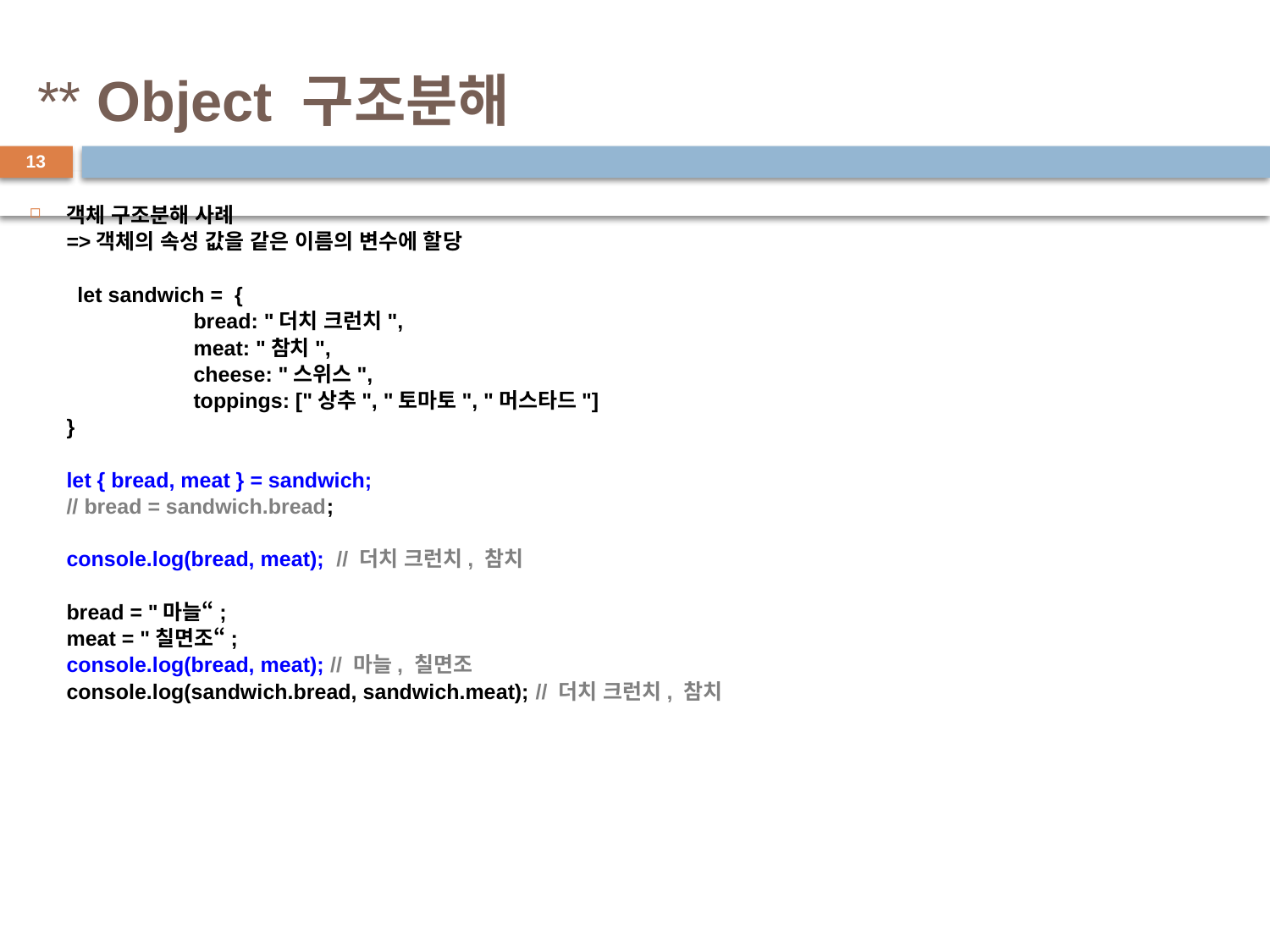

# ** Object 구조분해
13
객체 구조분해 사례
=>객체의 속성 값을 같은 이름의 변수에 할당
 let sandwich =  {
	bread: "더치 크런치",
	meat: "참치",
	cheese: "스위스",
	toppings: ["상추", "토마토", "머스타드"]
}
let { bread, meat } = sandwich;
// bread = sandwich.bread;
console.log(bread, meat);  // 더치 크런치, 참치
bread = "마늘“;
meat = "칠면조“;
console.log(bread, meat); // 마늘, 칠면조
console.log(sandwich.bread, sandwich.meat); // 더치 크런치, 참치